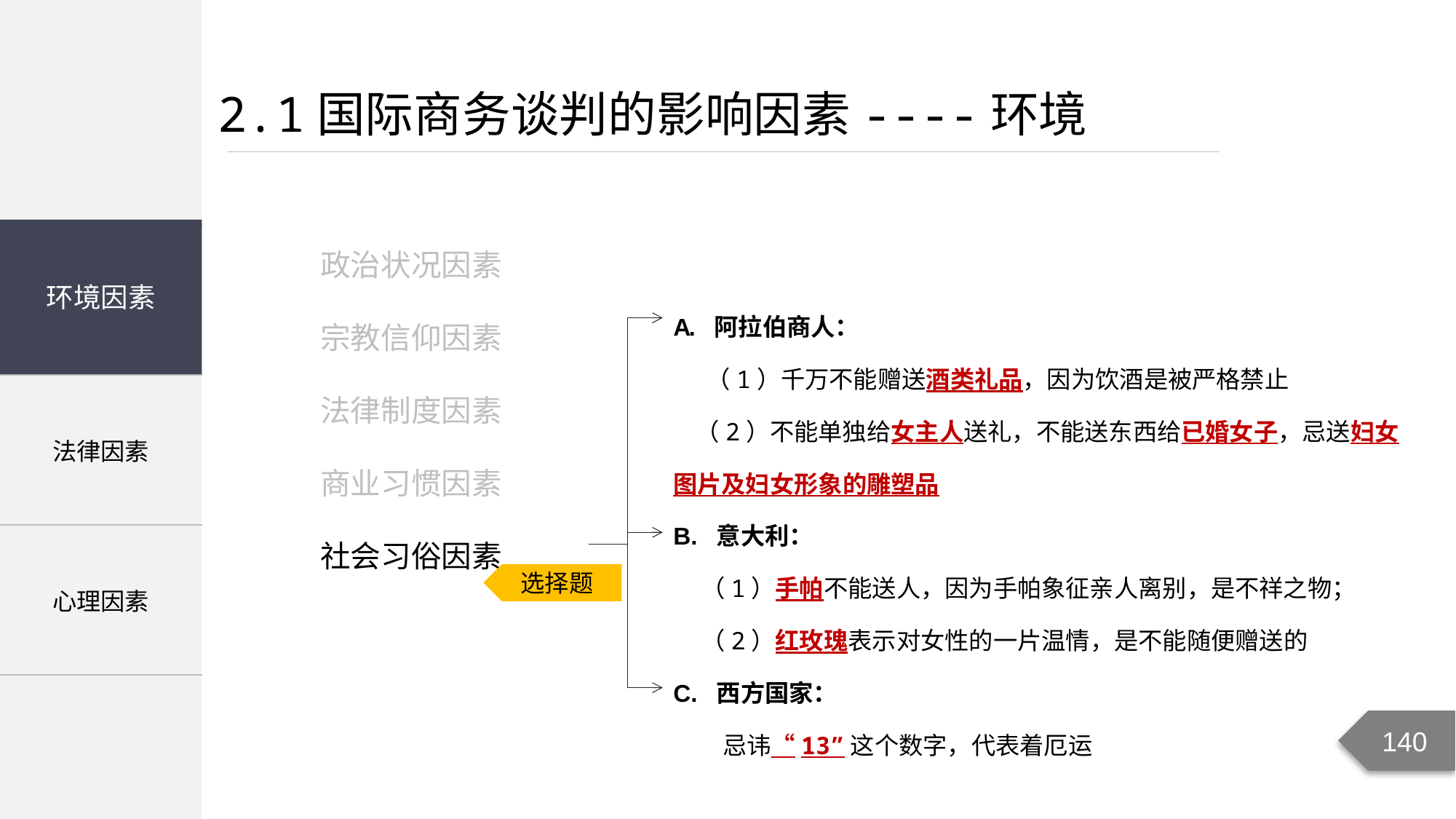

2.1国际商务谈判的影响因素----环境
政治状况因素
宗教信仰因素
法律制度因素
商业习惯因素
社会习俗因素
环境因素

|  |
| --- |
| 法律因素 |
| 心理因素 |
阿拉伯商人：
     （1）千万不能赠送酒类礼品，因为饮酒是被严格禁止
   （2）不能单独给女主人送礼，不能送东西给已婚女子，忌送妇女图片及妇女形象的雕塑品
B.  意大利：
    （1）手帕不能送人，因为手帕象征亲人离别，是不祥之物；
    （2）红玫瑰表示对女性的一片温情，是不能随便赠送的
C.  西方国家：
        忌讳“13”这个数字，代表着厄运

选择题
140